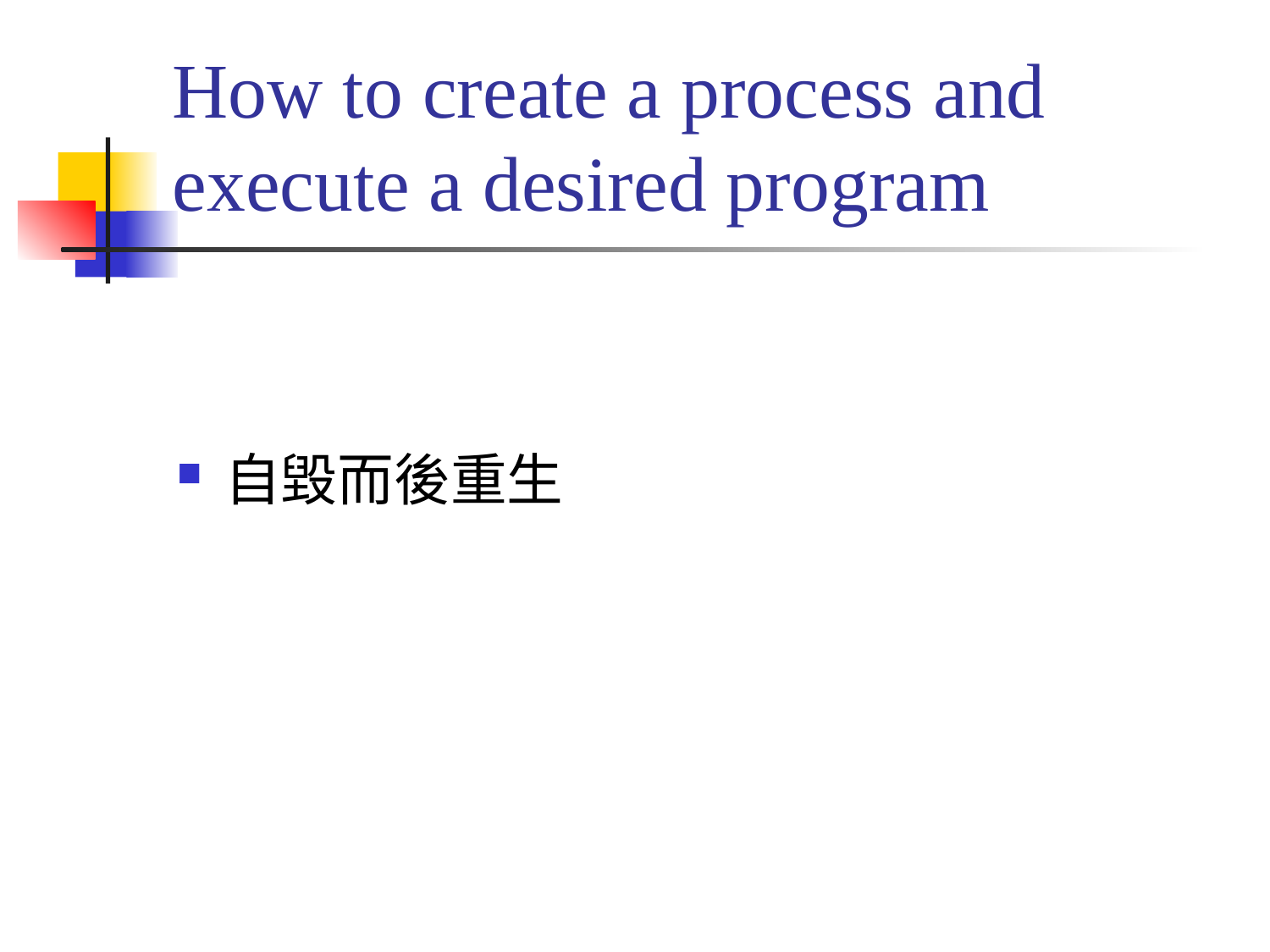

# How to create a process and execute a desired program

自毀而後重生